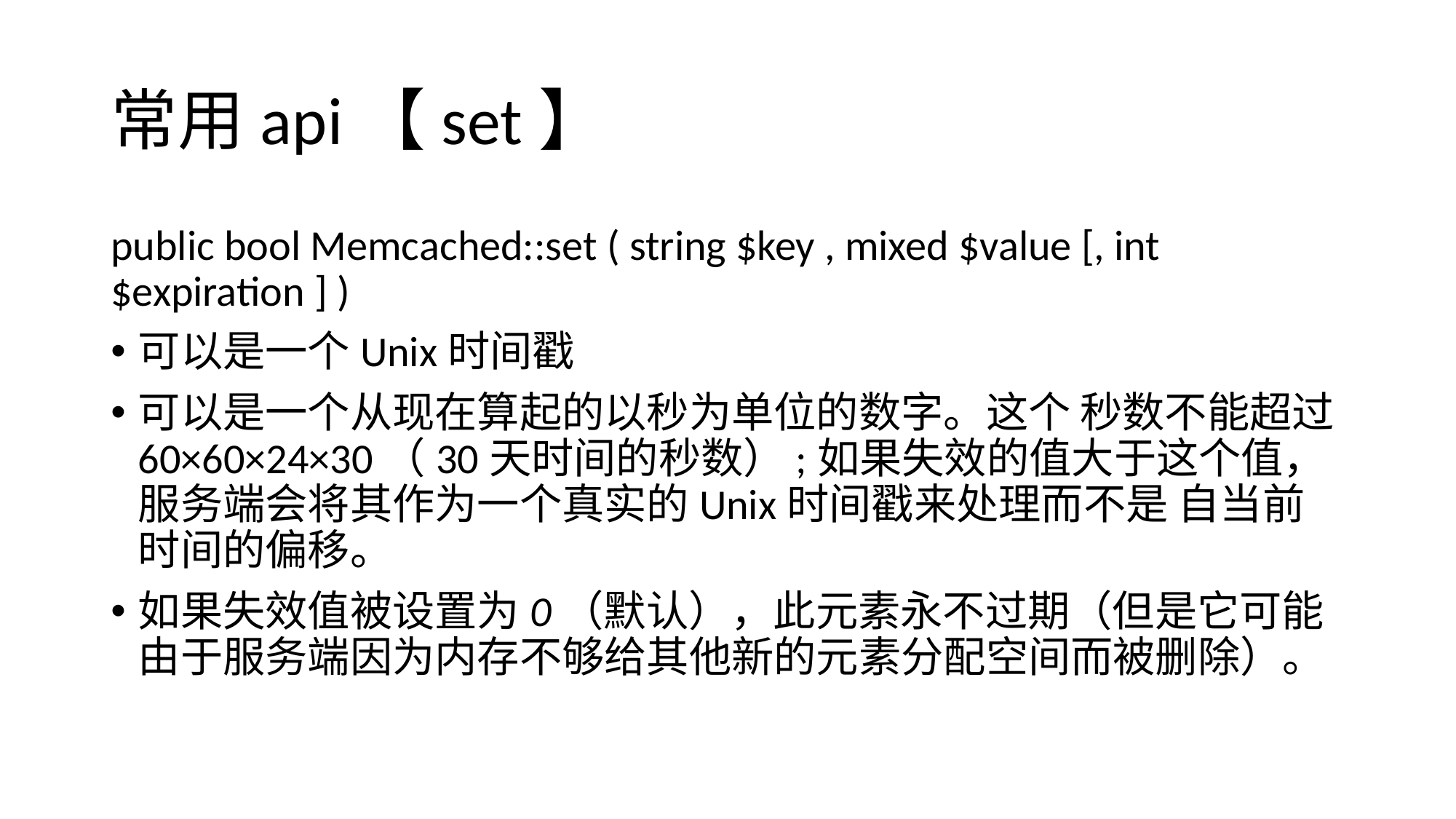

# 常用api【set】
public bool Memcached::set ( string $key , mixed $value [, int $expiration ] )
可以是一个Unix时间戳
可以是一个从现在算起的以秒为单位的数字。这个 秒数不能超过60×60×24×30（30天时间的秒数）;如果失效的值大于这个值， 服务端会将其作为一个真实的Unix时间戳来处理而不是 自当前时间的偏移。
如果失效值被设置为0（默认），此元素永不过期（但是它可能由于服务端因为内存不够给其他新的元素分配空间而被删除）。